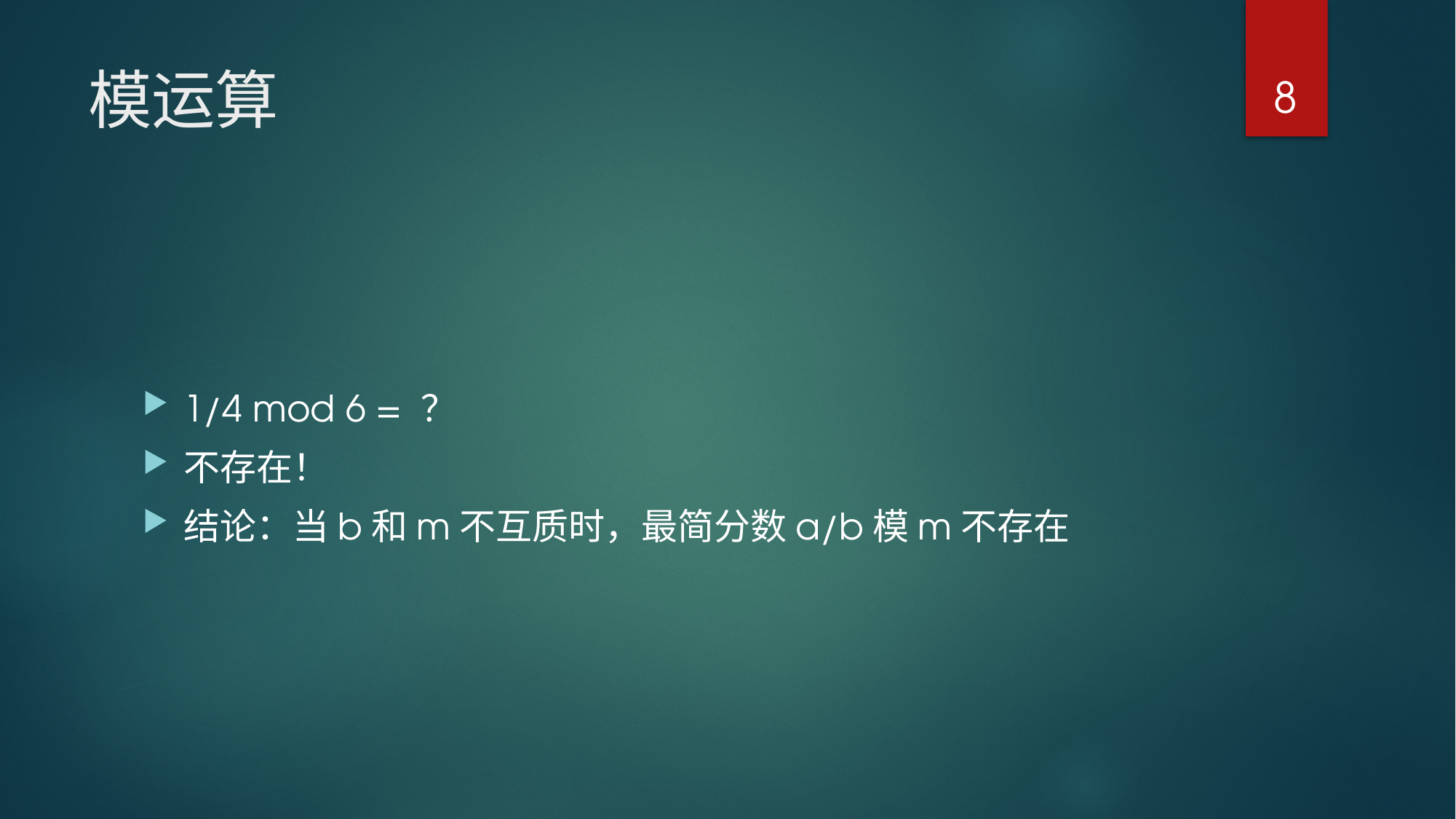

8
# 模运算
1/4 mod 6 = ？
不存在！
结论：当b和m不互质时，最简分数a/b模m不存在